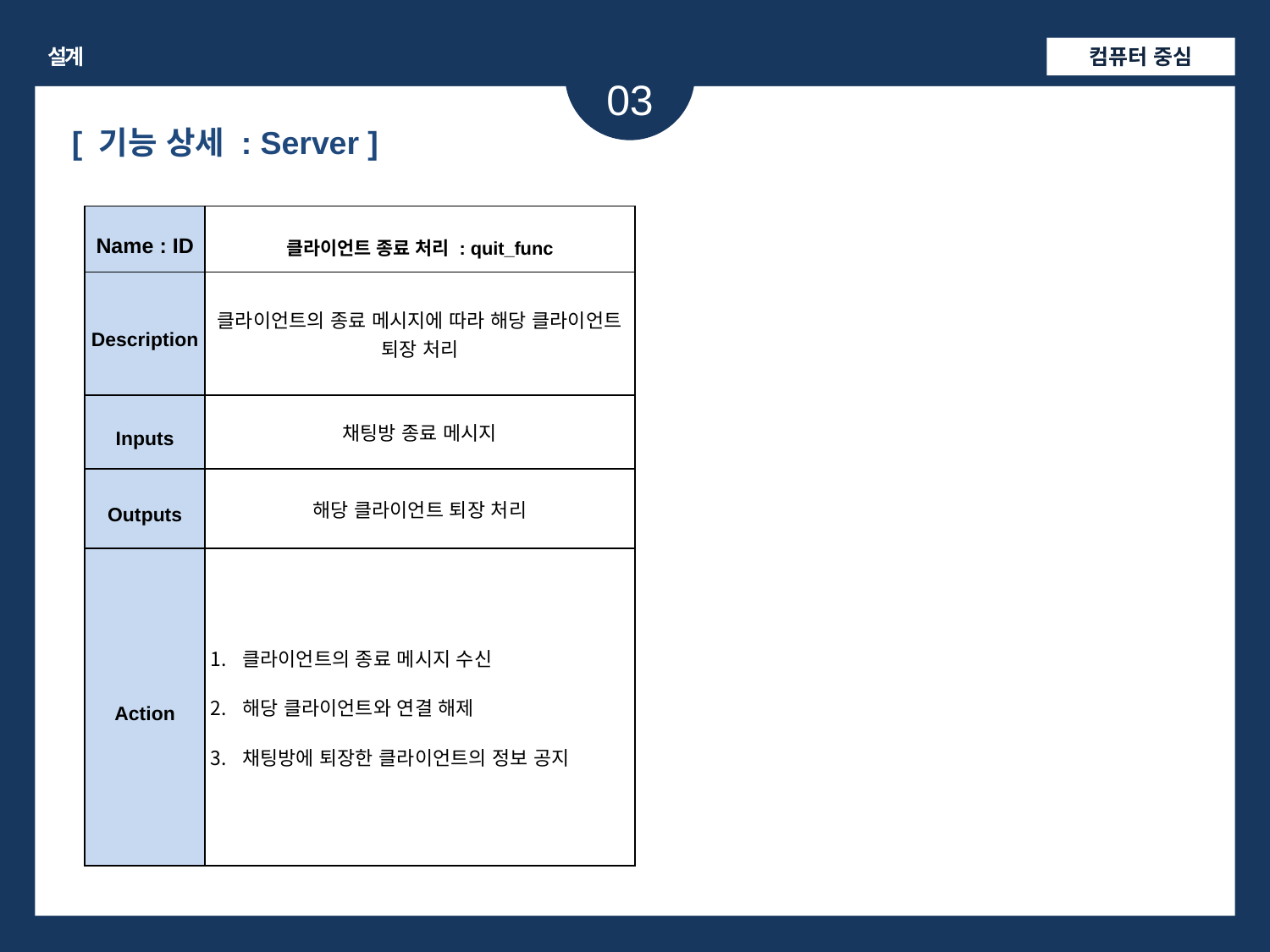

설계
시스템 프로그래밍
컴퓨터 중심
03

기능 상세 : Server
[ 기능 상세 : Server ]
| Name : ID | 클라이언트 종료 처리 : quit\_func |
| --- | --- |
| Description | 클라이언트의 종료 메시지에 따라 해당 클라이언트 퇴장 처리 |
| Inputs | 채팅방 종료 메시지 |
| Outputs | 해당 클라이언트 퇴장 처리 |
| Action | 클라이언트의 종료 메시지 수신 해당 클라이언트와 연결 해제 채팅방에 퇴장한 클라이언트의 정보 공지 |